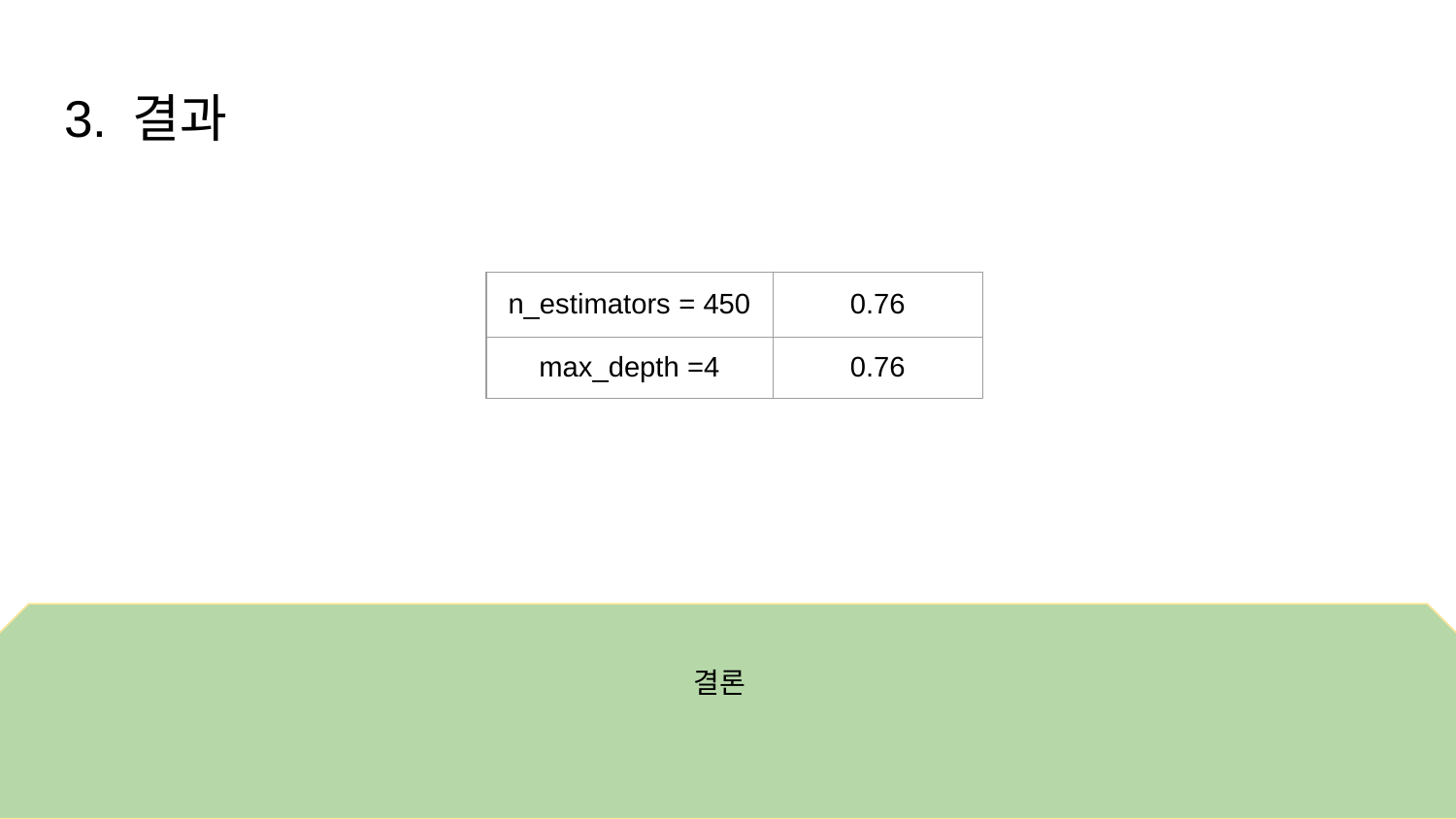

# 3. 결과
| n\_estimators = 450 | 0.76 |
| --- | --- |
| max\_depth =4 | 0.76 |
결론